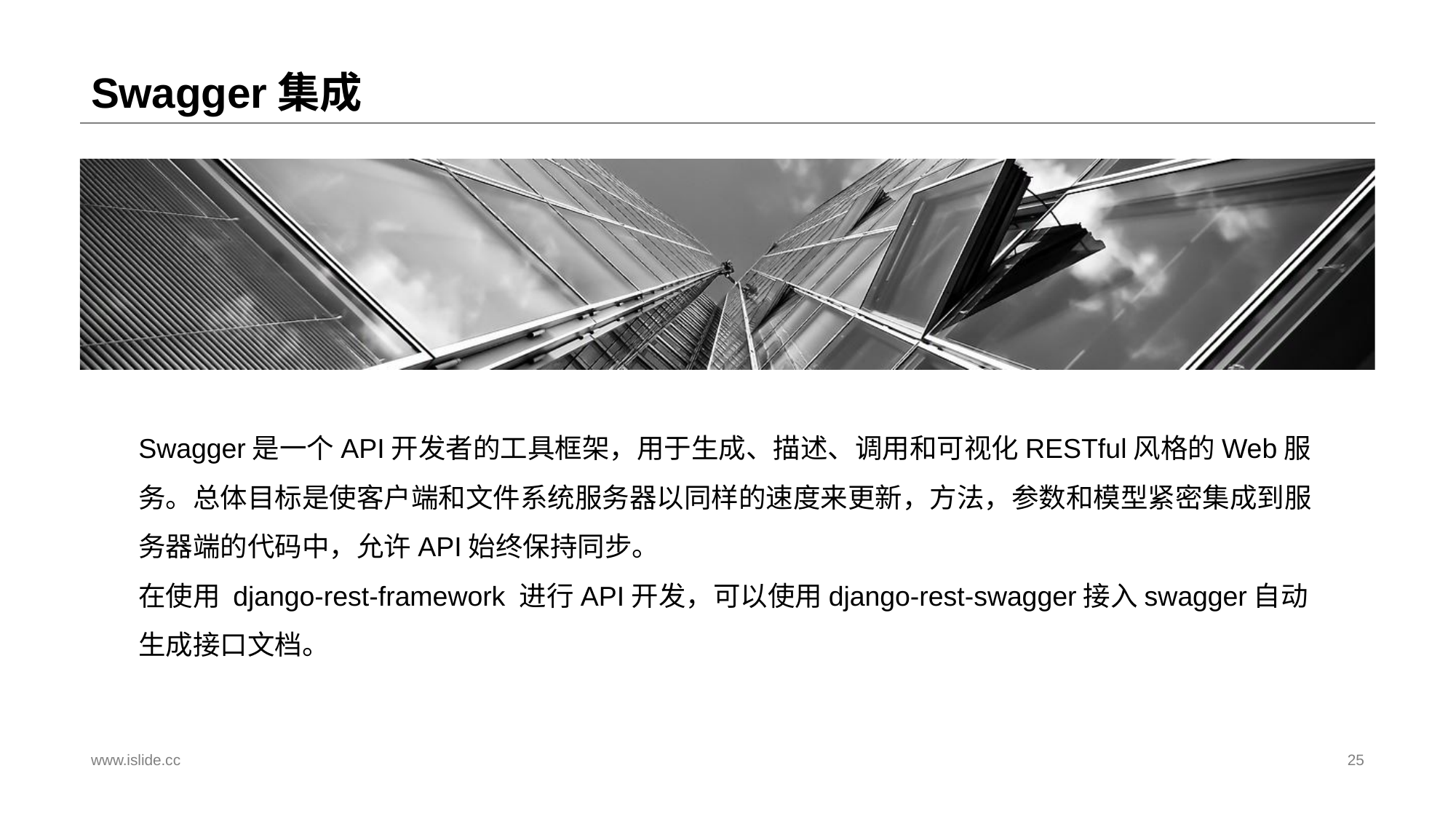

# Swagger集成

Swagger是一个API开发者的工具框架，用于生成、描述、调用和可视化RESTful风格的Web服务。总体目标是使客户端和文件系统服务器以同样的速度来更新，方法，参数和模型紧密集成到服务器端的代码中，允许API始终保持同步。
在使用 django-rest-framework 进行API开发，可以使用django-rest-swagger接入swagger自动生成接口文档。
www.islide.cc
25